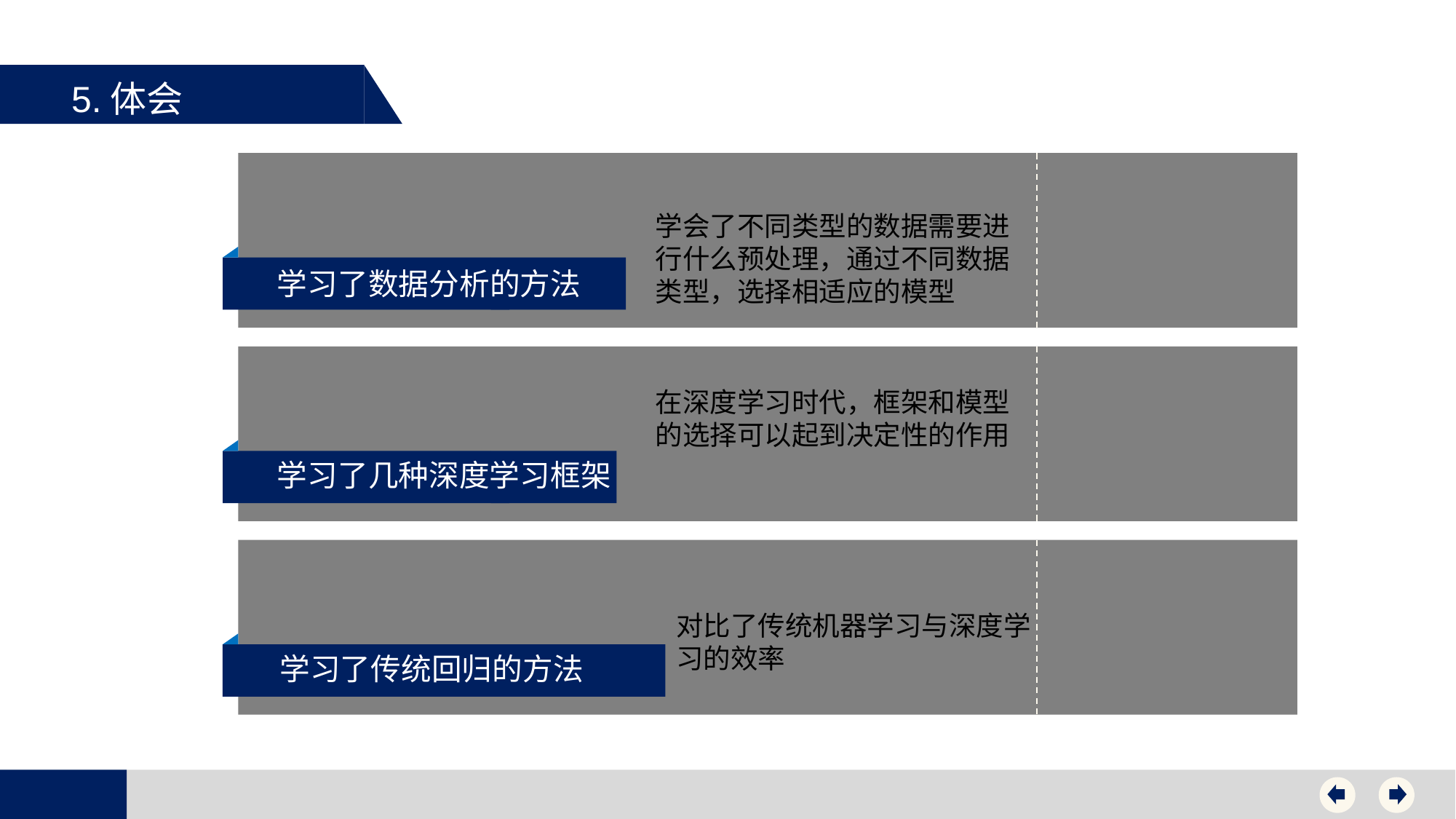

5.体会

学习了数据分析的方法
学会了不同类型的数据需要进行什么预处理，通过不同数据类型，选择相适应的模型

学习了几种深度学习框架
在深度学习时代，框架和模型的选择可以起到决定性的作用

学习了传统回归的方法
对比了传统机器学习与深度学习的效率